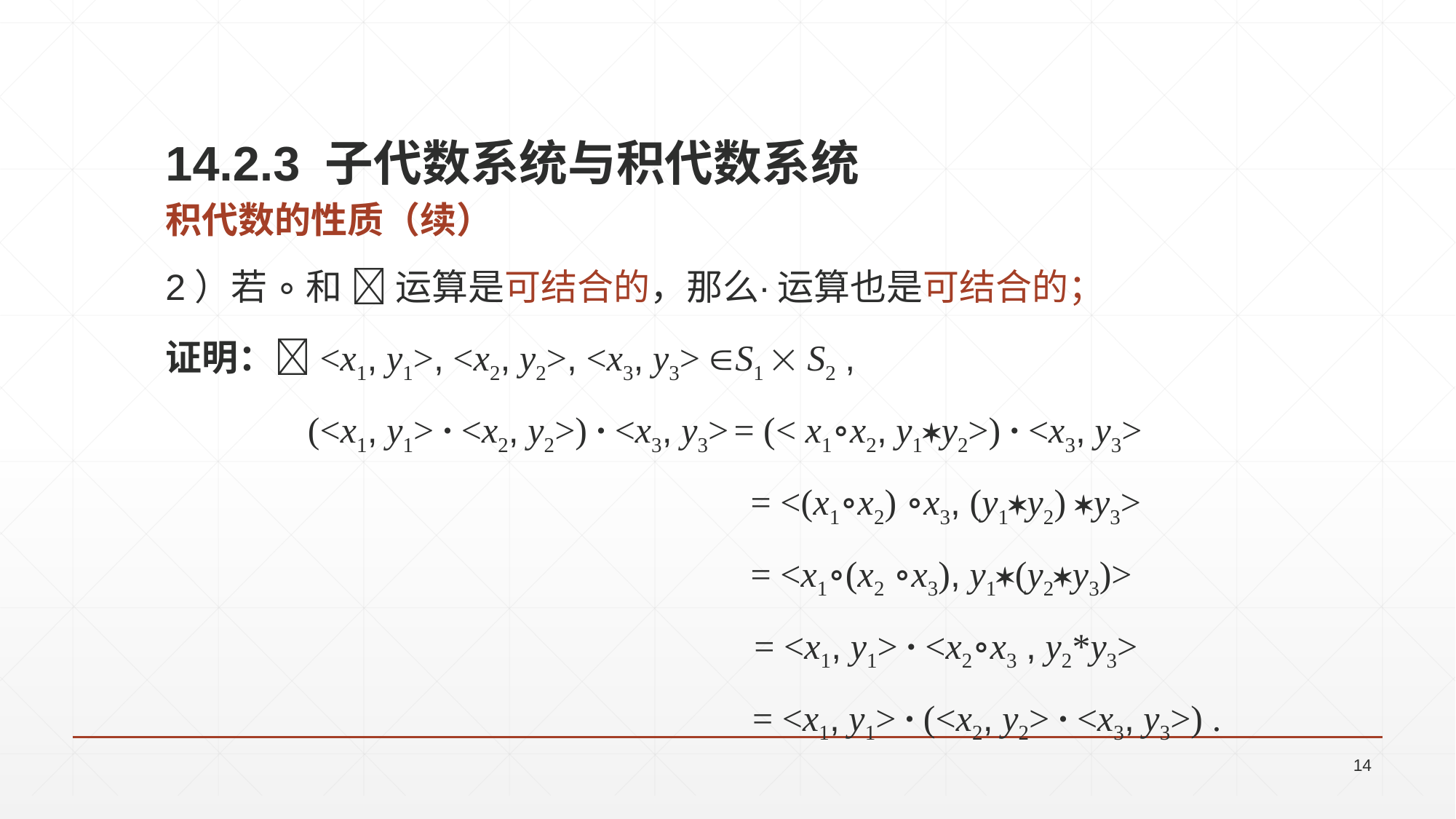

14.2.3 子代数系统与积代数系统
积代数的性质（续）
2）若 ∘ 和 ∗ 运算是可结合的，那么∙ 运算也是可结合的；
证明：∀<x1, y1>, <x2, y2>, <x3, y3> ∈S1 × S2 ,
(<x1, y1> ∙ <x2, y2>) ∙ <x3, y3> = (< x1∘x2, y1∗y2>) ∙ <x3, y3>
				         = <(x1∘x2) ∘x3, (y1∗y2) ∗y3>
				        = <x1∘(x2 ∘x3), y1∗(y2∗y3)>
				         = <x1, y1> ∙ <x2∘x3 , y2*y3>
					      = <x1, y1> ∙ (<x2, y2> ∙ <x3, y3>) .
14